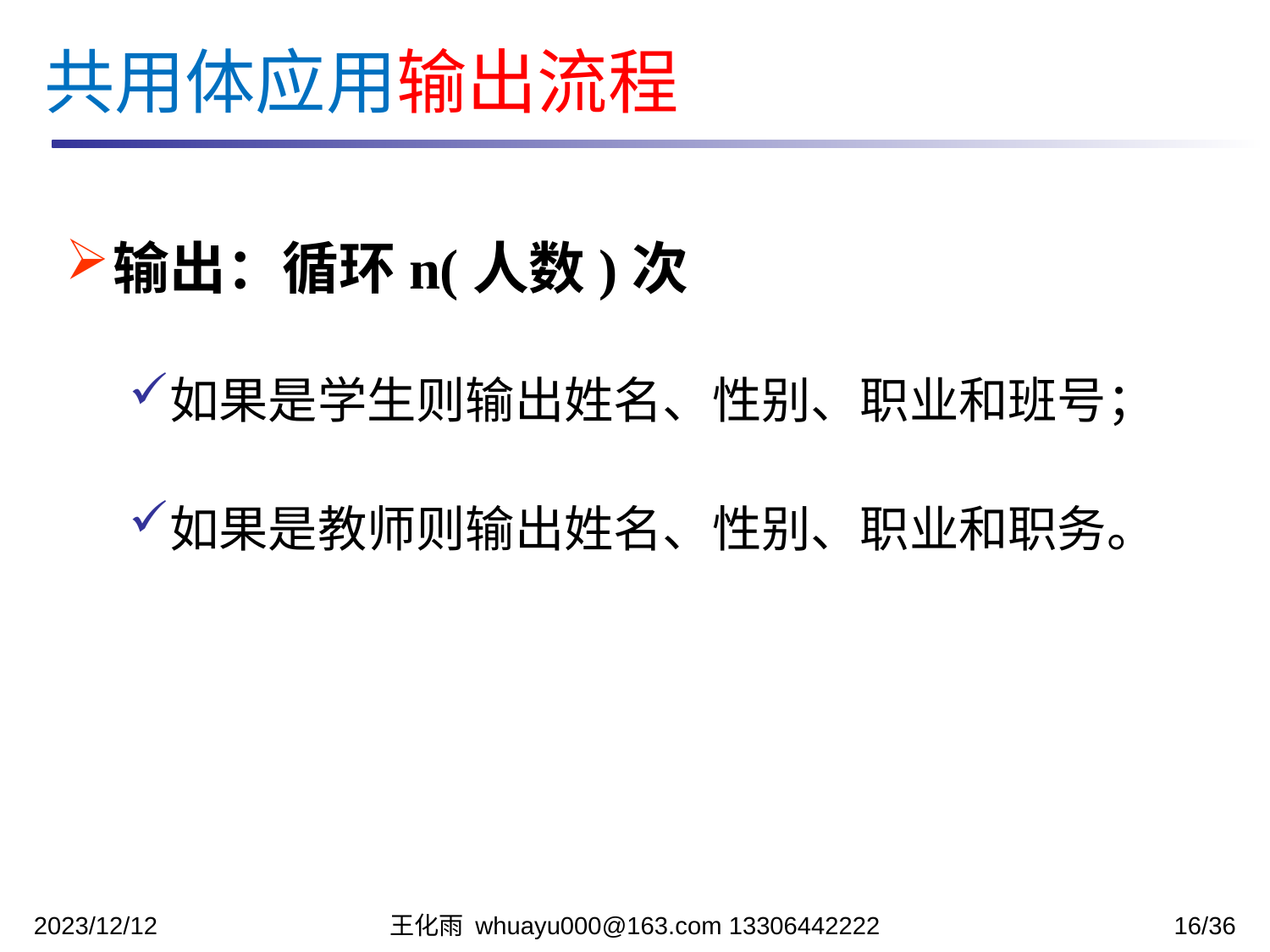

共用体应用输出流程
输出：循环n(人数)次
如果是学生则输出姓名、性别、职业和班号；
如果是教师则输出姓名、性别、职业和职务。
2023/12/12
王化雨 whuayu000@163.com 13306442222
16/36